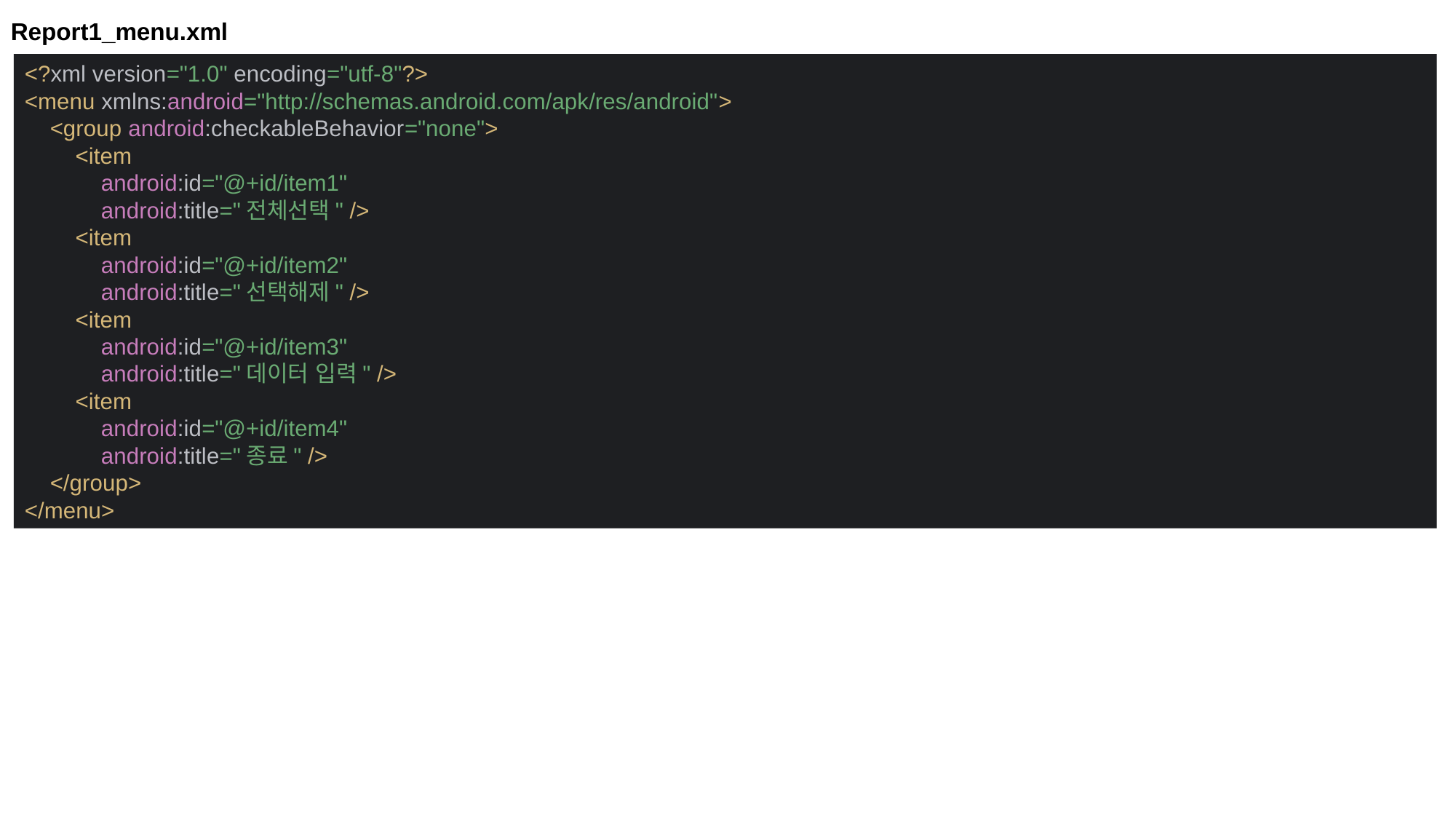

Report1_menu.xml
<?xml version="1.0" encoding="utf-8"?>
<menu xmlns:android="http://schemas.android.com/apk/res/android">
    <group android:checkableBehavior="none">
        <item
            android:id="@+id/item1"
            android:title="전체선택" />
        <item
            android:id="@+id/item2"
            android:title="선택해제" />
        <item
            android:id="@+id/item3"
            android:title="데이터 입력" />
        <item
            android:id="@+id/item4"
            android:title="종료" />
    </group>
</menu>